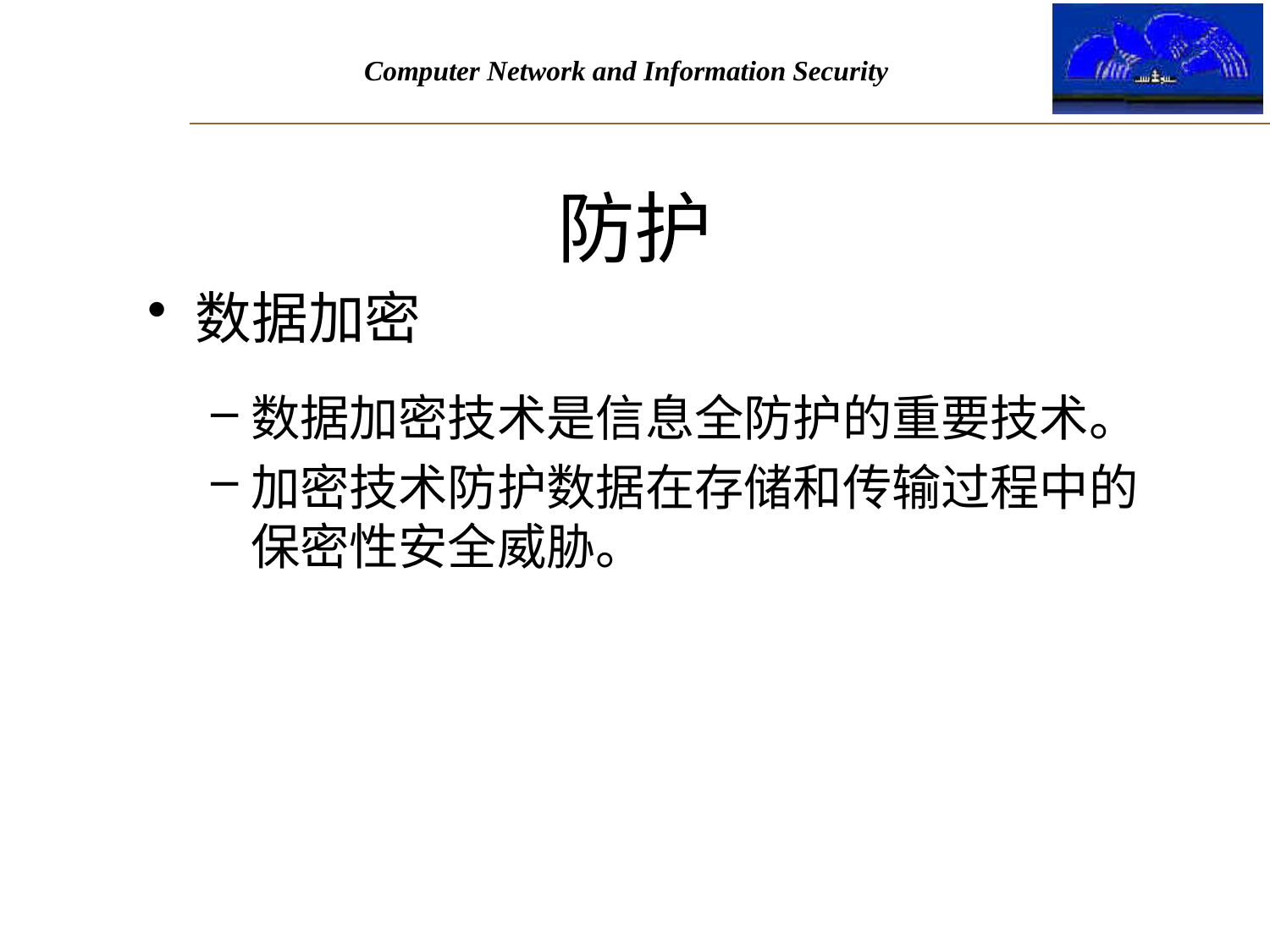

# 防护
数据加密
数据加密技术是信息全防护的重要技术。
加密技术防护数据在存储和传输过程中的保密性安全威胁。